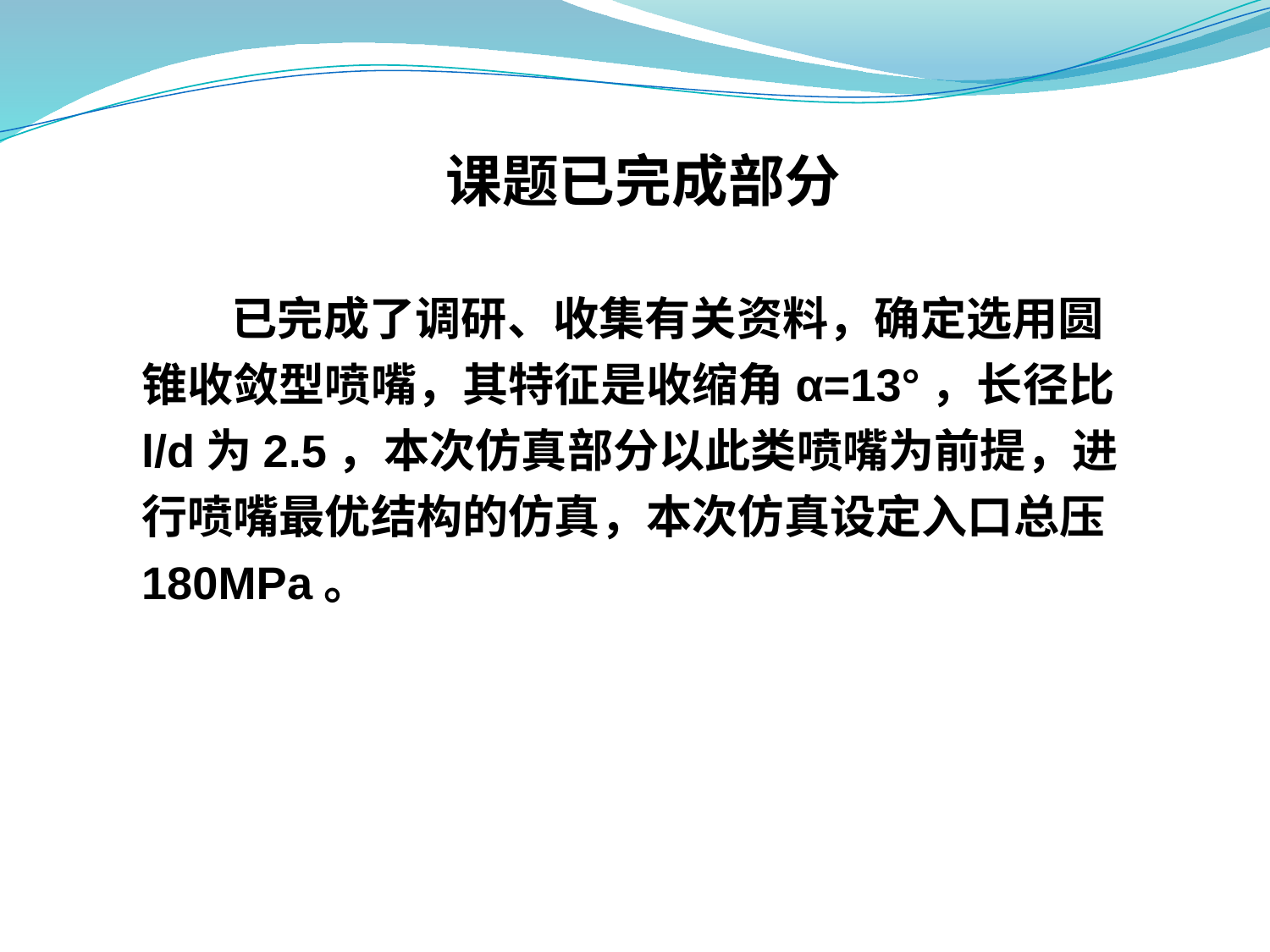

课题已完成部分
       已完成了调研、收集有关资料，确定选用圆锥收敛型喷嘴，其特征是收缩角α=13°，长径比l/d为2.5，本次仿真部分以此类喷嘴为前提，进行喷嘴最优结构的仿真，本次仿真设定入口总压180MPa。